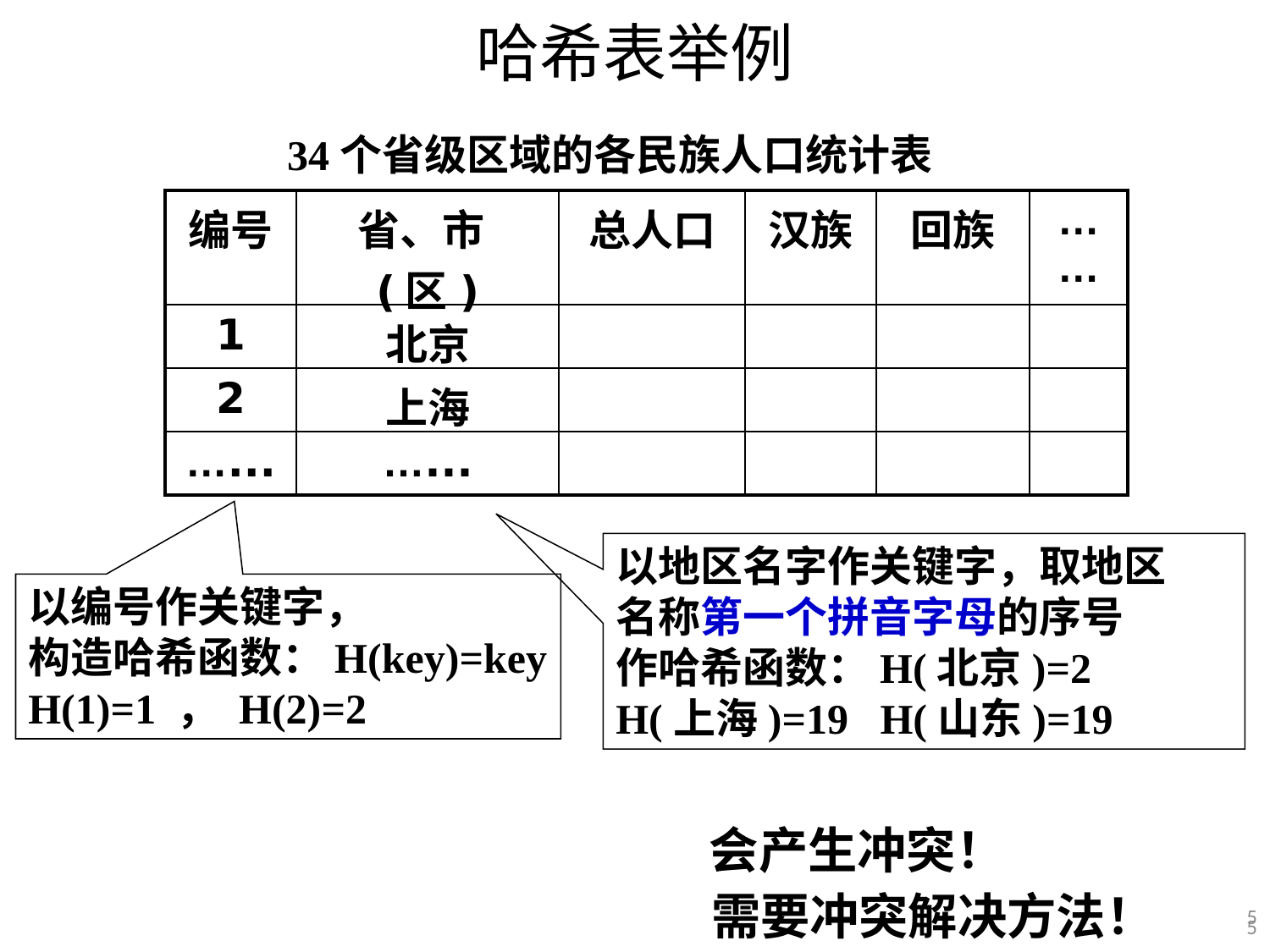

# 哈希表举例
34个省级区域的各民族人口统计表
| 编号 | 省、市(区) | 总人口 | 汉族 | 回族 | …… |
| --- | --- | --- | --- | --- | --- |
| 1 | 北京 |  |  |  |  |
| 2 | 上海 |  |  |  |  |
| …... | …... |  |  |  |  |
以地区名字作关键字，取地区
名称第一个拼音字母的序号
作哈希函数：H(北京)=2
H(上海)=19   H(山东)=19
以编号作关键字，
构造哈希函数：H(key)=key
H(1)=1 ， H(2)=2
会产生冲突！
需要冲突解决方法！
5
5